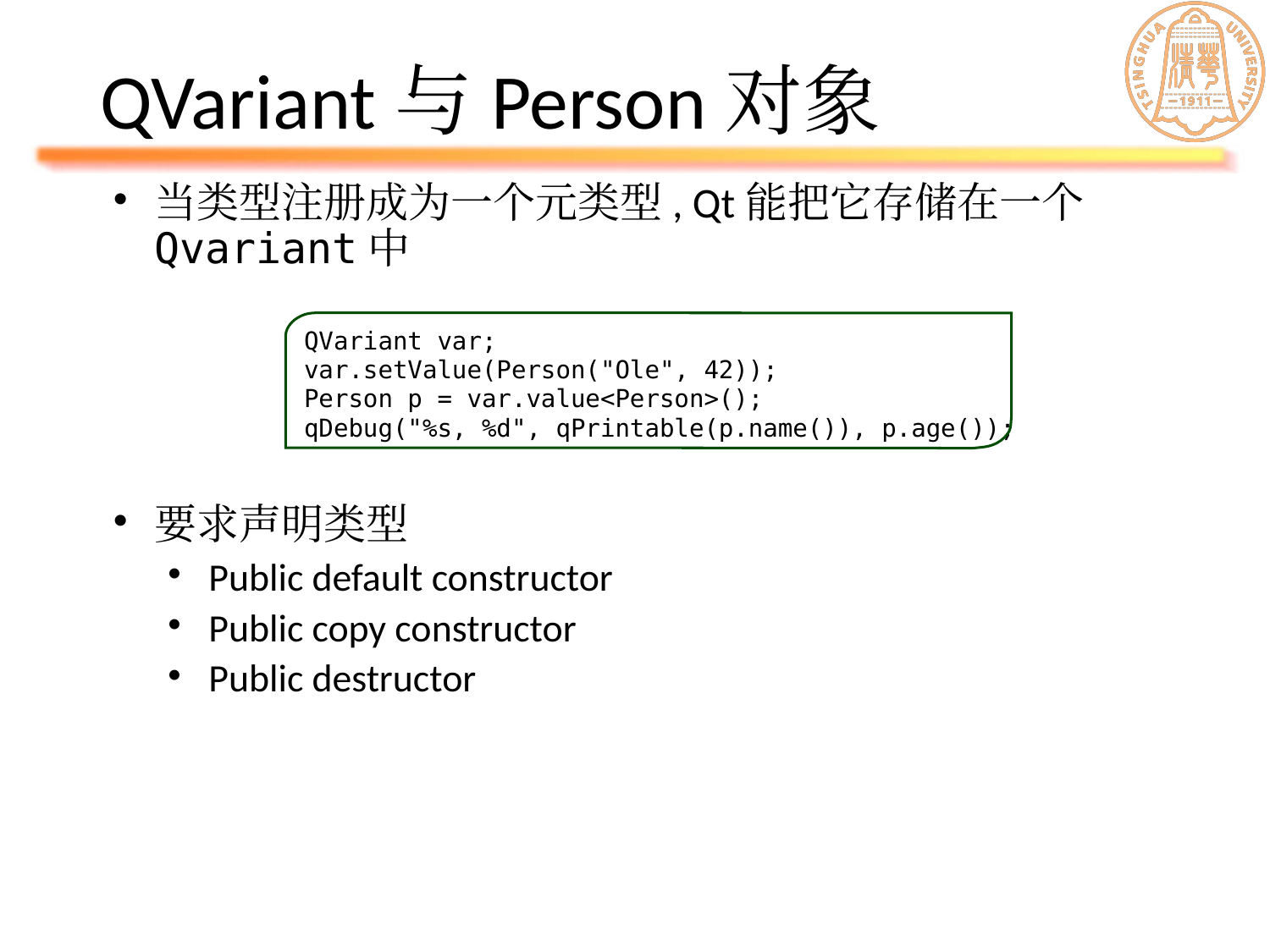

# QVariant与Person对象
当类型注册成为一个元类型, Qt能把它存储在一个Qvariant中

要求声明类型
Public default constructor
Public copy constructor
Public destructor

QVariant var;
var.setValue(Person("Ole", 42));
Person p = var.value<Person>();
qDebug("%s, %d", qPrintable(p.name()), p.age());